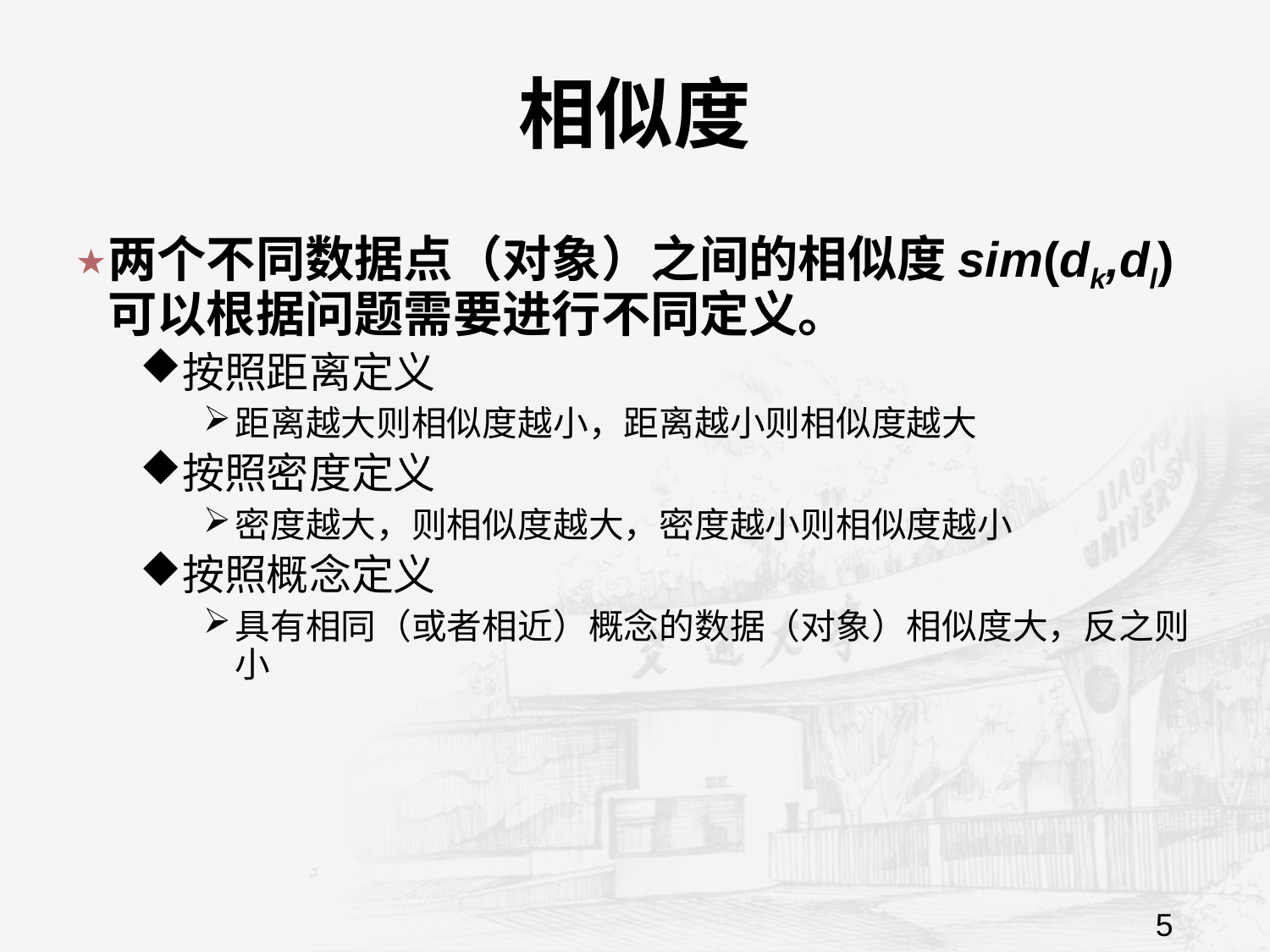

# 相似度
两个不同数据点（对象）之间的相似度sim(dk,dl) 可以根据问题需要进行不同定义。
按照距离定义
距离越大则相似度越小，距离越小则相似度越大
按照密度定义
密度越大，则相似度越大，密度越小则相似度越小
按照概念定义
具有相同（或者相近）概念的数据（对象）相似度大，反之则小
5